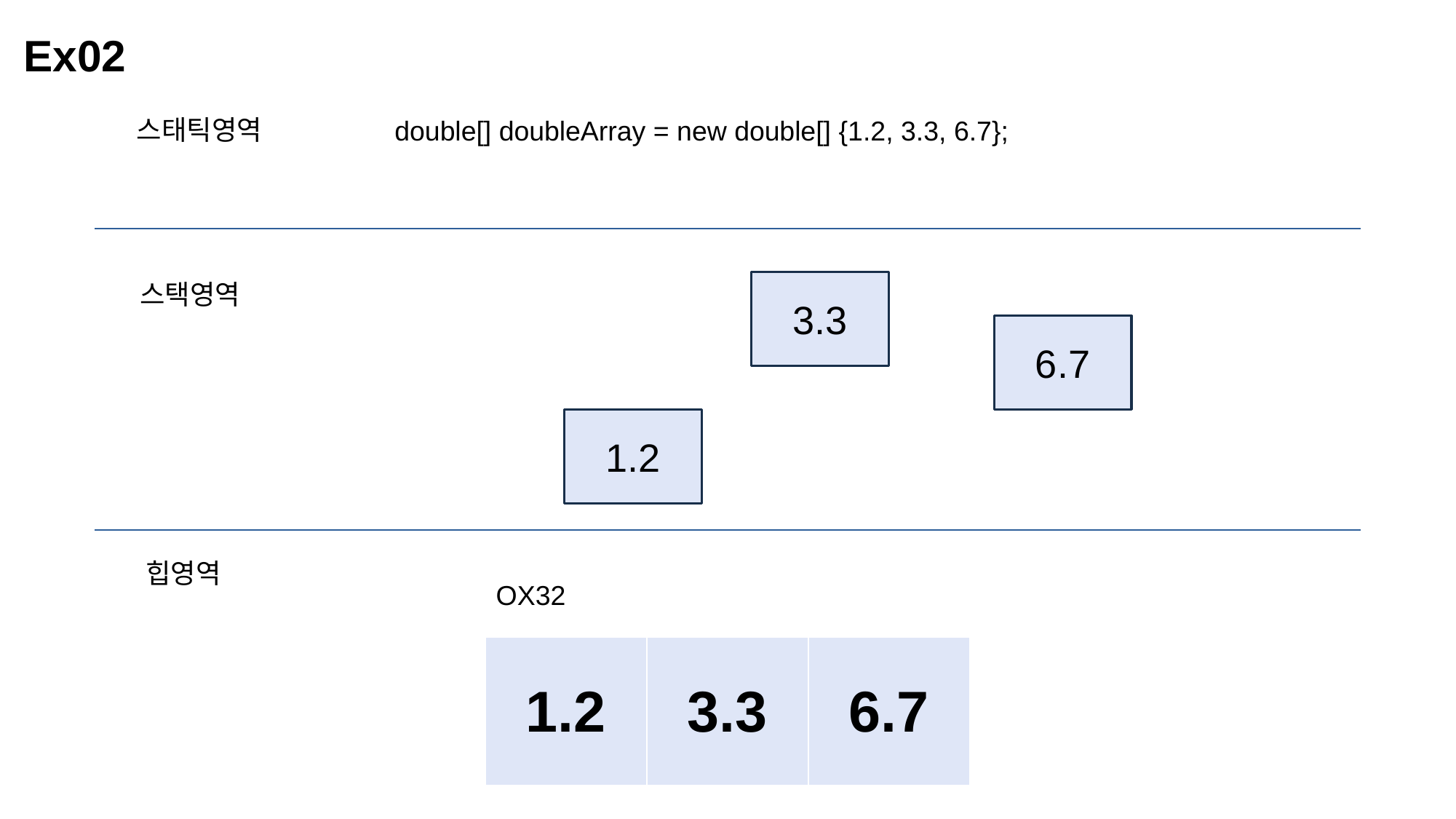

Ex02
스태틱영역
double[] doubleArray = new double[] {1.2, 3.3, 6.7};
스택영역
3.3
6.7
1.2
힙영역
OX32
| 1.2 | 3.3 | 6.7 |
| --- | --- | --- |